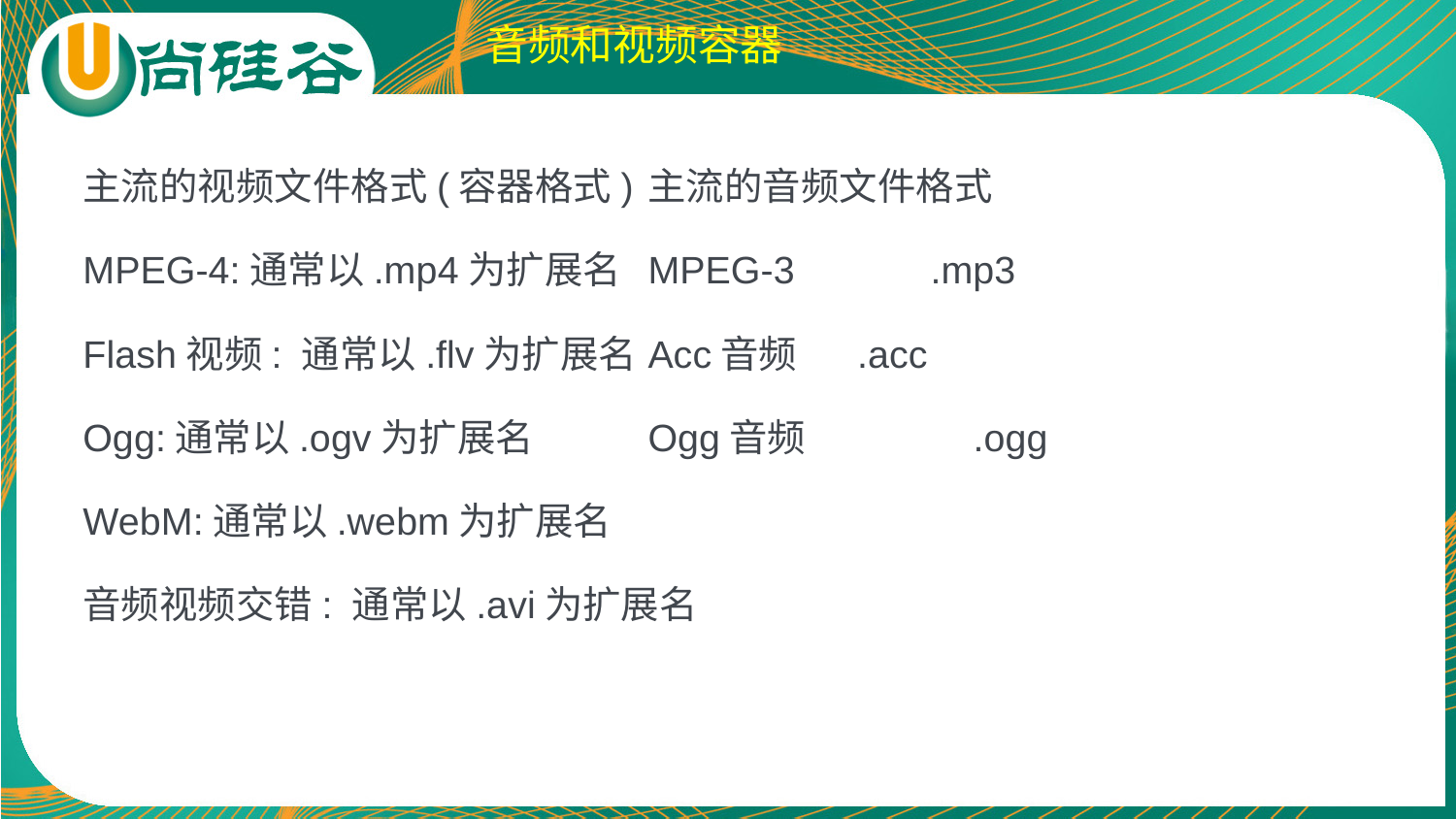

# 音频和视频容器
主流的视频文件格式(容器格式)					主流的音频文件格式
MPEG-4:通常以.mp4为扩展名			MPEG-3  	.mp3
Flash视频: 通常以.flv为扩展名			Acc音频      .acc
Ogg:通常以.ogv为扩展名				Ogg音频	    .ogg
WebM:通常以.webm为扩展名
音频视频交错: 通常以.avi为扩展名